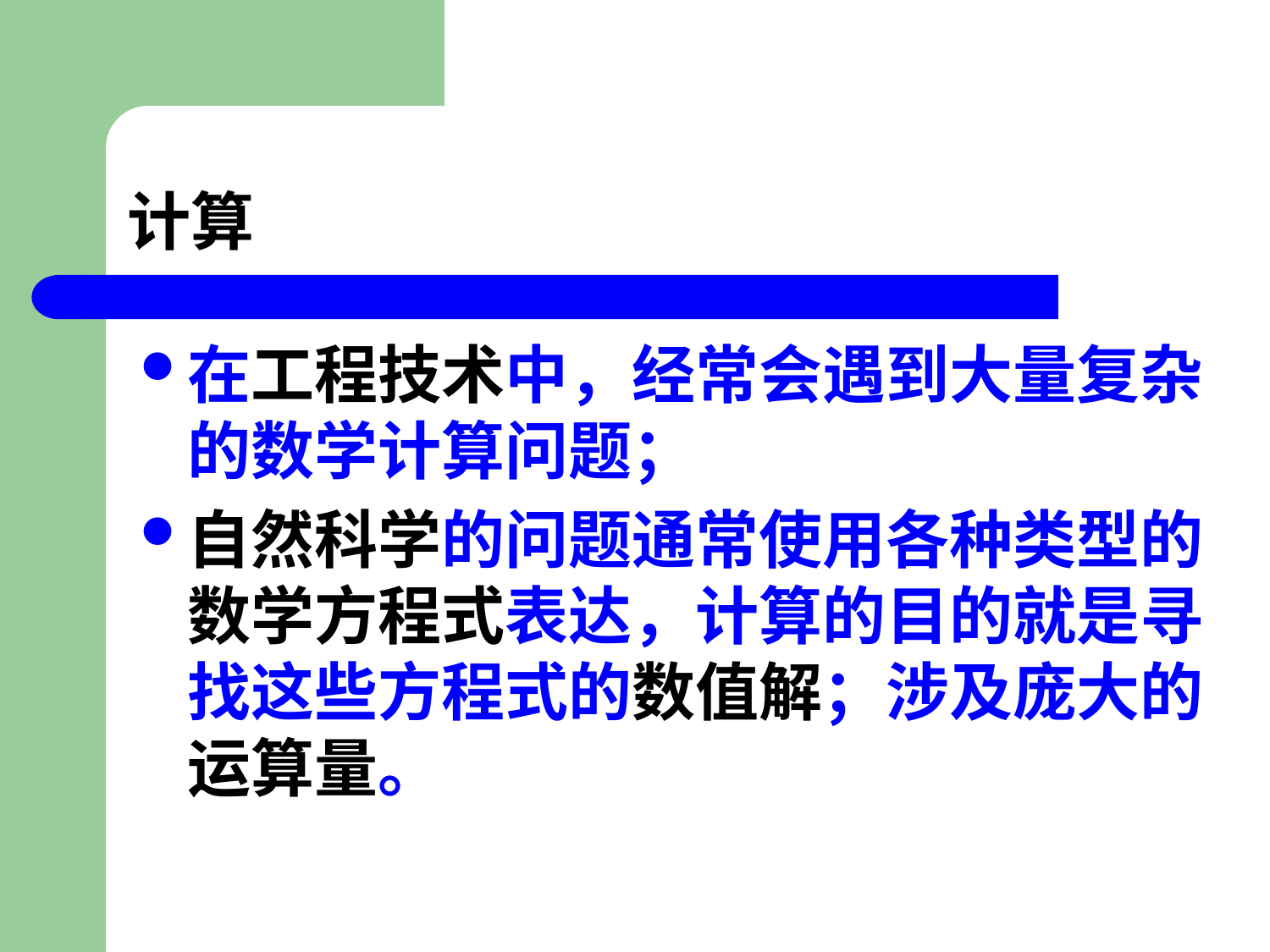

# 计算
在工程技术中，经常会遇到大量复杂的数学计算问题；
自然科学的问题通常使用各种类型的数学方程式表达，计算的目的就是寻找这些方程式的数值解；涉及庞大的运算量。